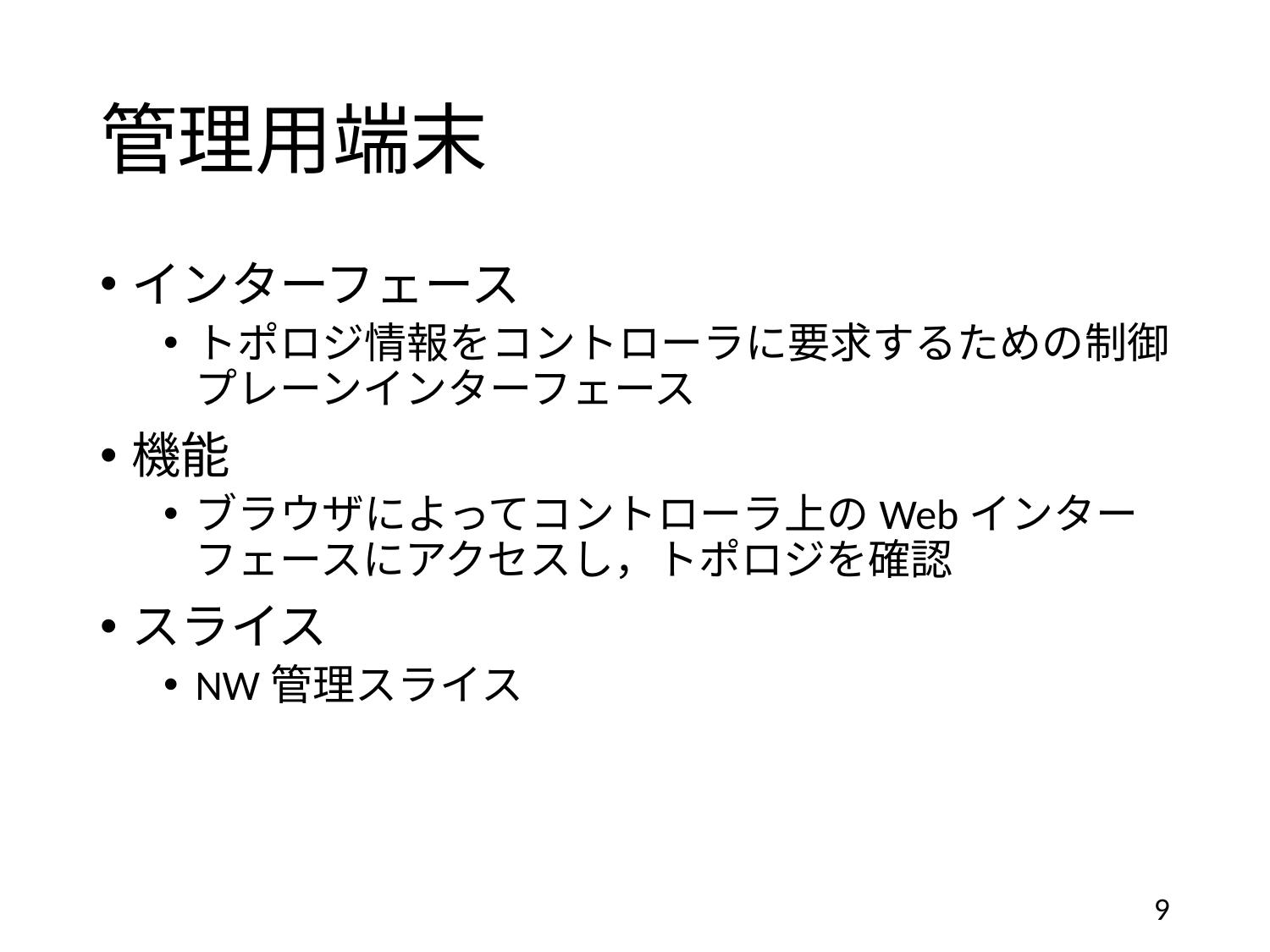

# 管理用端末
インターフェース
トポロジ情報をコントローラに要求するための制御プレーンインターフェース
機能
ブラウザによってコントローラ上のWebインターフェースにアクセスし，トポロジを確認
スライス
NW管理スライス

9